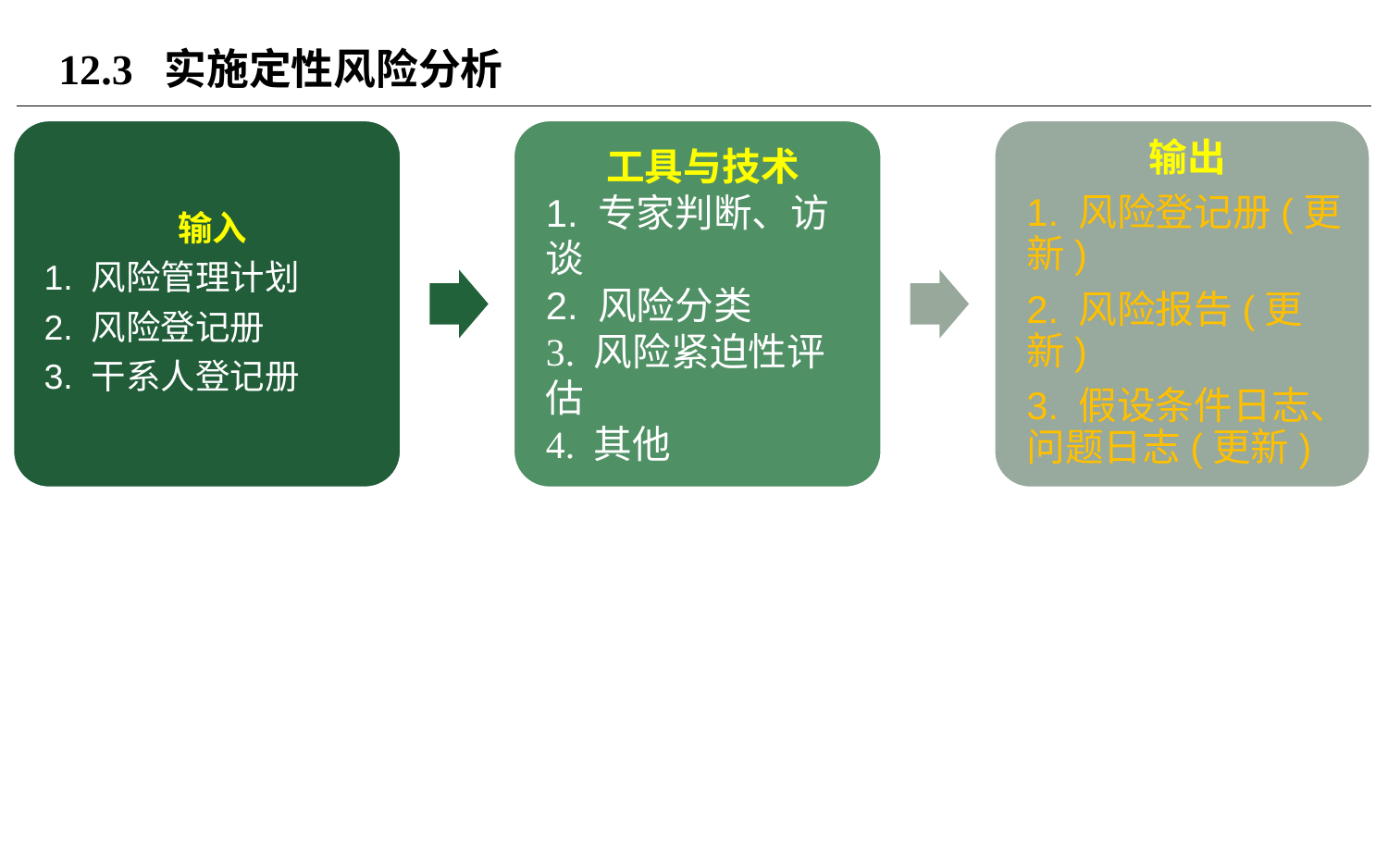

# 12.3  实施定性风险分析
输入
1. 风险管理计划
2. 风险登记册
3. 干系人登记册

工具与技术
1. 专家判断、访谈
2. 风险分类
3. 风险紧迫性评估
4. 其他

输出
1. 风险登记册(更新)
2. 风险报告(更新)
3. 假设条件日志、问题日志(更新)